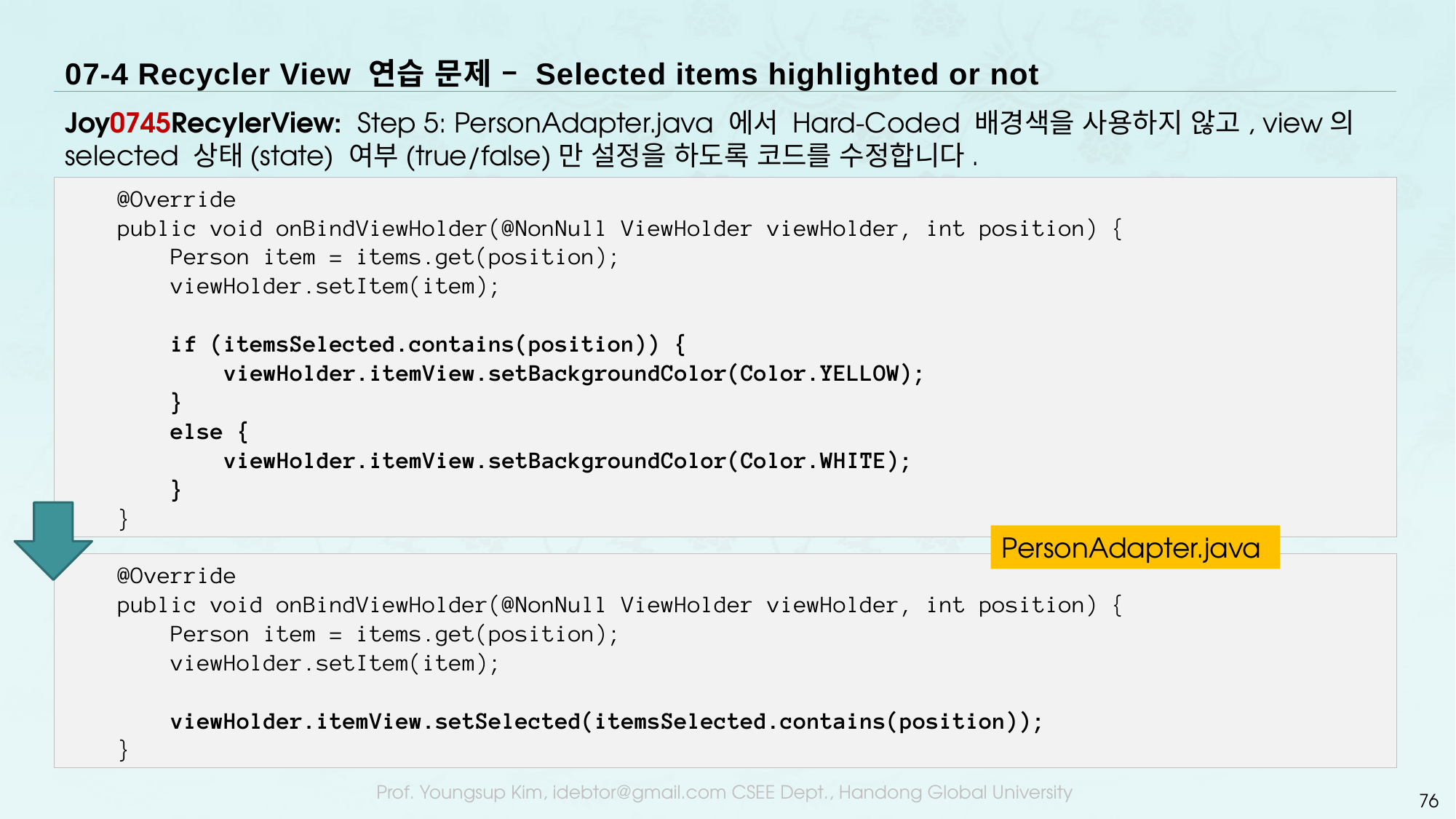

# 07-4 Recycler View 연습 문제 – Selected items highlighted or not
Joy0745RecylerView:  Step 5: PersonAdapter.java 에서 Hard-Coded 배경색을 사용하지 않고, view의 selected 상태(state) 여부(true/false)만 설정을 하도록 코드를 수정합니다.

    @Override
    public void onBindViewHolder(@NonNull ViewHolder viewHolder, int position) {
        Person item = items.get(position);
        viewHolder.setItem(item);

        if (itemsSelected.contains(position)) {
            viewHolder.itemView.setBackgroundColor(Color.YELLOW);
        }
        else {
            viewHolder.itemView.setBackgroundColor(Color.WHITE);
        }
    }

PersonAdapter.java
    @Override
    public void onBindViewHolder(@NonNull ViewHolder viewHolder, int position) {
        Person item = items.get(position);
        viewHolder.setItem(item);

        viewHolder.itemView.setSelected(itemsSelected.contains(position));
    }
76